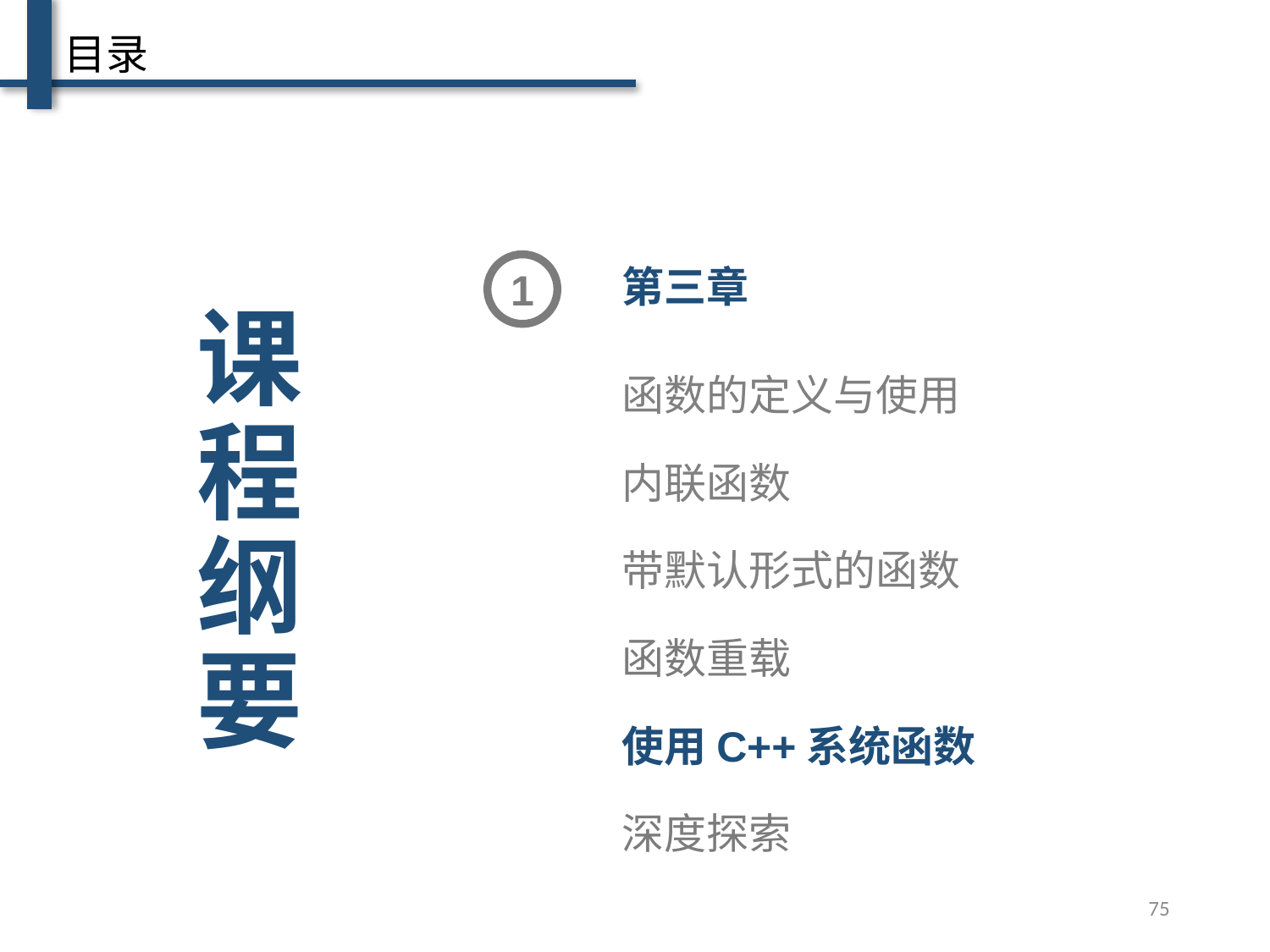

目录

课程纲要
第三章
1
函数的定义与使用
内联函数
带默认形式的函数
函数重载
使用C++系统函数
深度探索
75